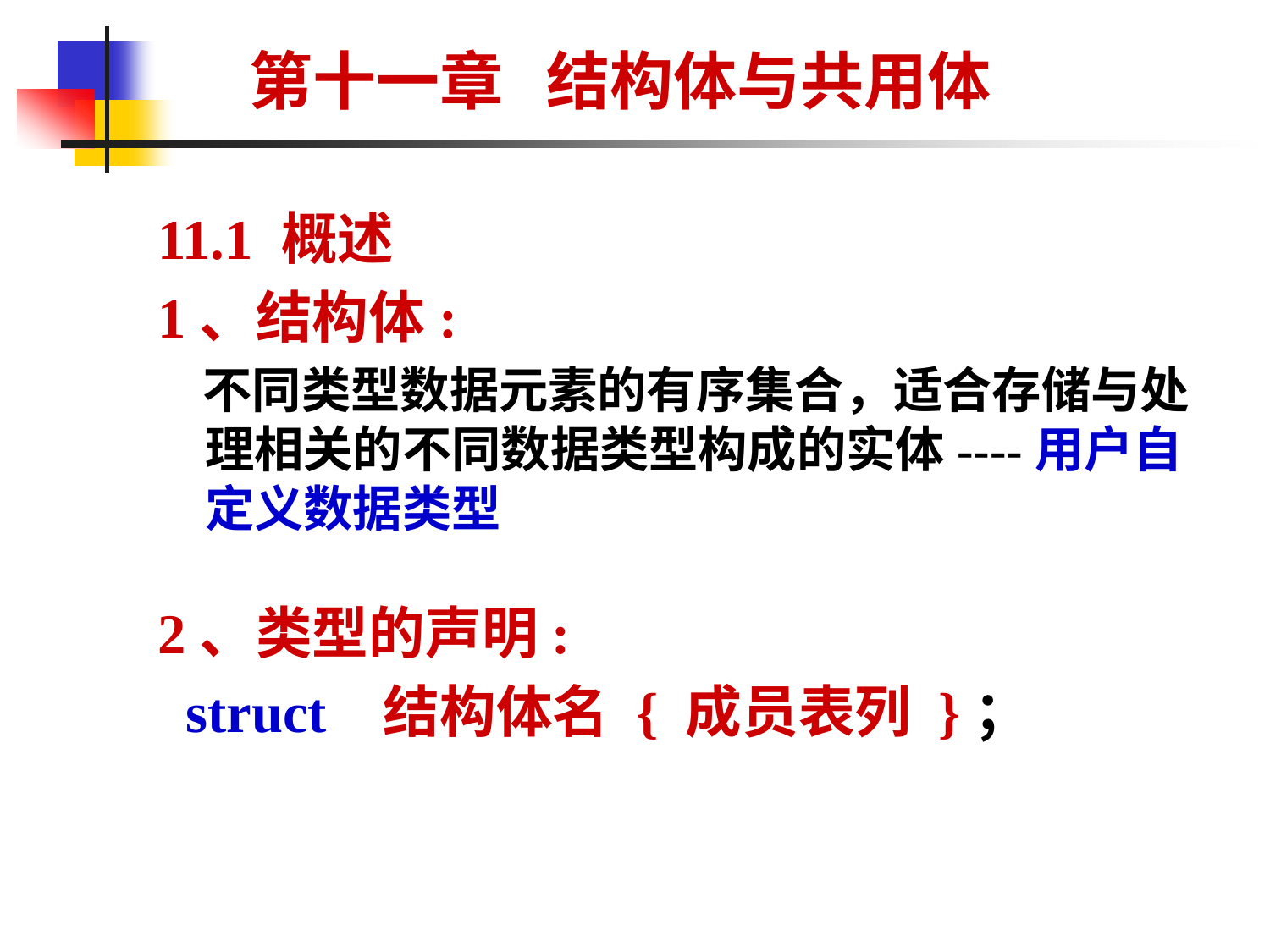

第十一章   结构体与共用体
11.1 概述
1、结构体:
   不同类型数据元素的有序集合，适合存储与处理相关的不同数据类型构成的实体----用户自定义数据类型

2、类型的声明:
  struct   结构体名 { 成员表列 }；